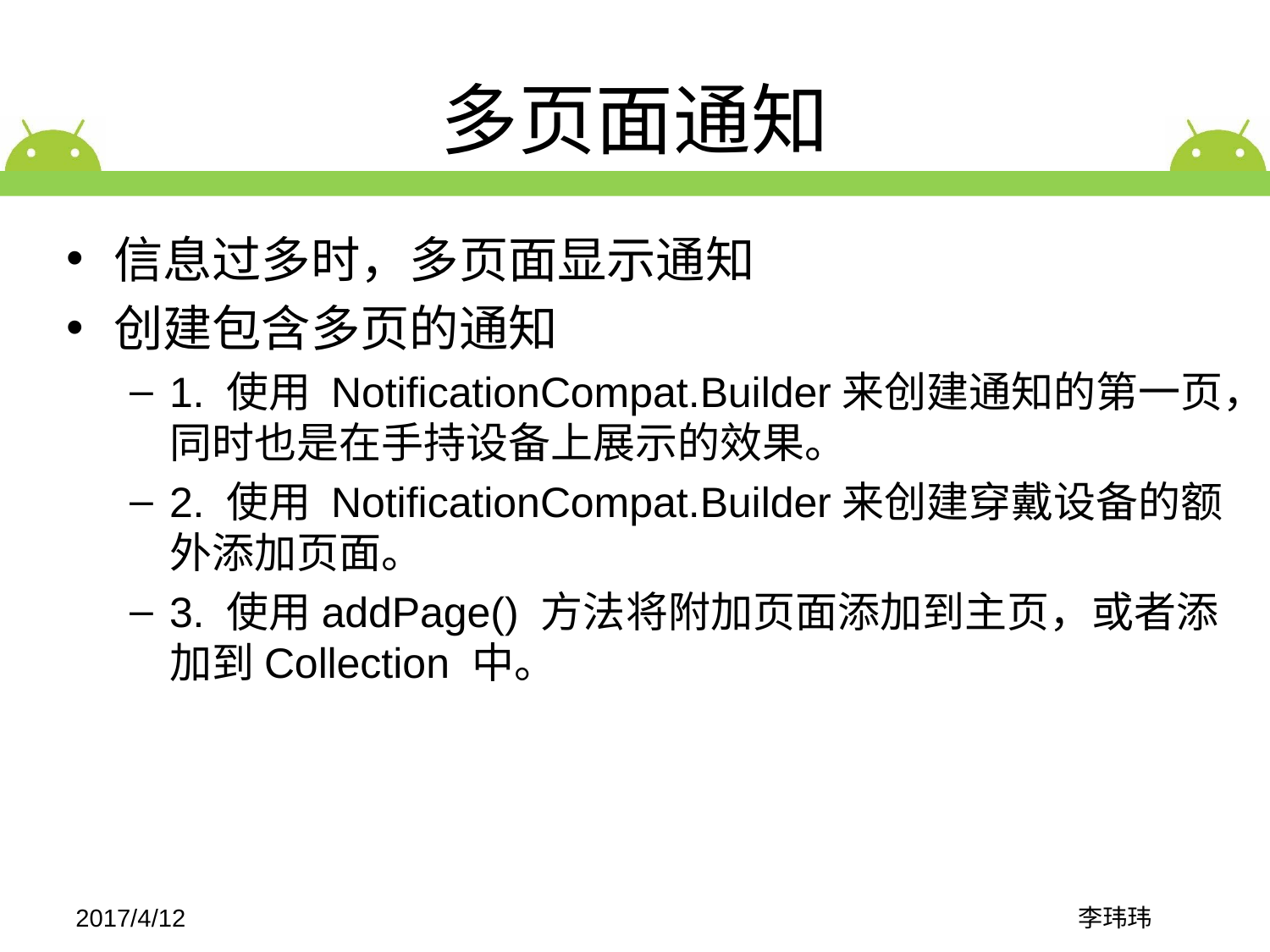

# 多页面通知
信息过多时，多页面显示通知
创建包含多页的通知
1. 使用 NotificationCompat.Builder来创建通知的第一页，同时也是在手持设备上展示的效果。
2. 使用 NotificationCompat.Builder来创建穿戴设备的额外添加页面。
3. 使用addPage() 方法将附加页面添加到主页，或者添加到Collection 中。